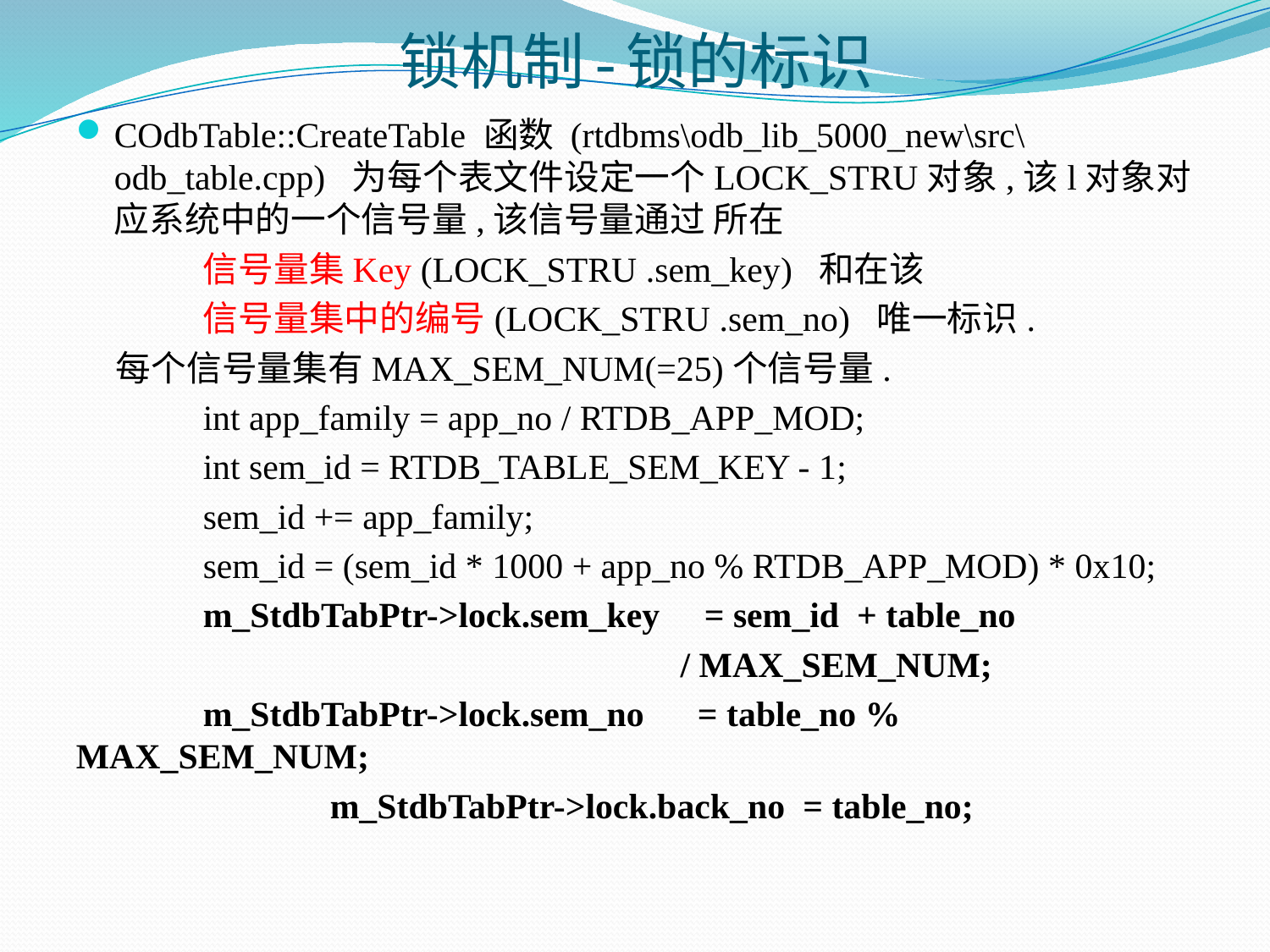

# 锁机制-锁的标识
COdbTable::CreateTable 函数 (rtdbms\odb_lib_5000_new\src\ odb_table.cpp)  为每个表文件设定一个LOCK_STRU对象,该l对象对应系统中的一个信号量,该信号量通过 所在
	信号量集Key (LOCK_STRU .sem_key)  和在该
	信号量集中的编号(LOCK_STRU .sem_no)  唯一标识.
    每个信号量集有MAX_SEM_NUM(=25)个信号量.
	int app_family = app_no / RTDB_APP_MOD;
	int sem_id = RTDB_TABLE_SEM_KEY - 1;
	sem_id += app_family;
	sem_id = (sem_id * 1000 + app_no % RTDB_APP_MOD) * 0x10;
	m_StdbTabPtr->lock.sem_key     = sem_id  + table_no
                                                                    / MAX_SEM_NUM;
	m_StdbTabPtr->lock.sem_no      = table_no % MAX_SEM_NUM;
		m_StdbTabPtr->lock.back_no  = table_no;